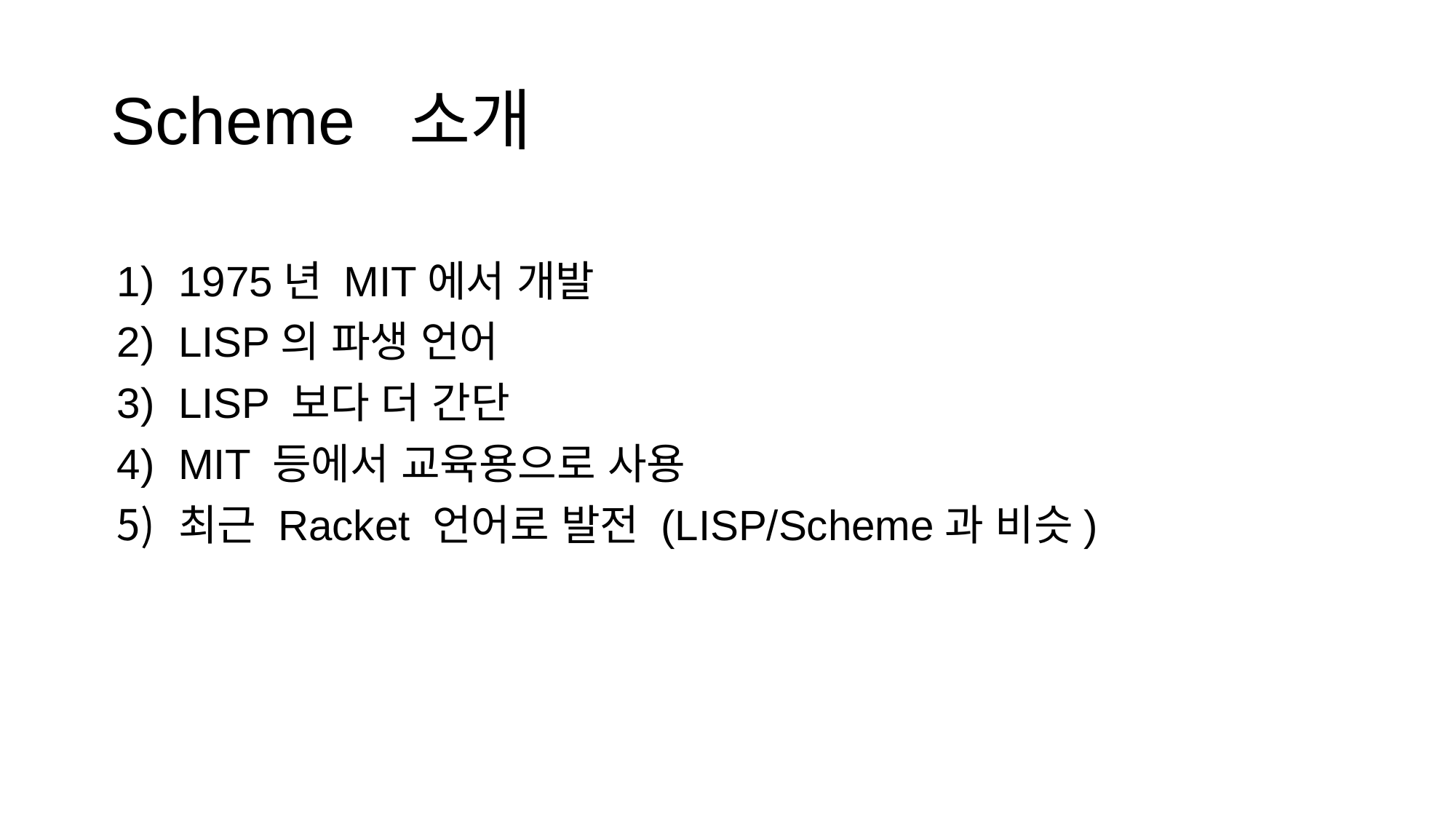

# Scheme  소개
1975년 MIT에서 개발
LISP의 파생 언어
LISP 보다 더 간단
MIT 등에서 교육용으로 사용
최근 Racket 언어로 발전 (LISP/Scheme과 비슷)